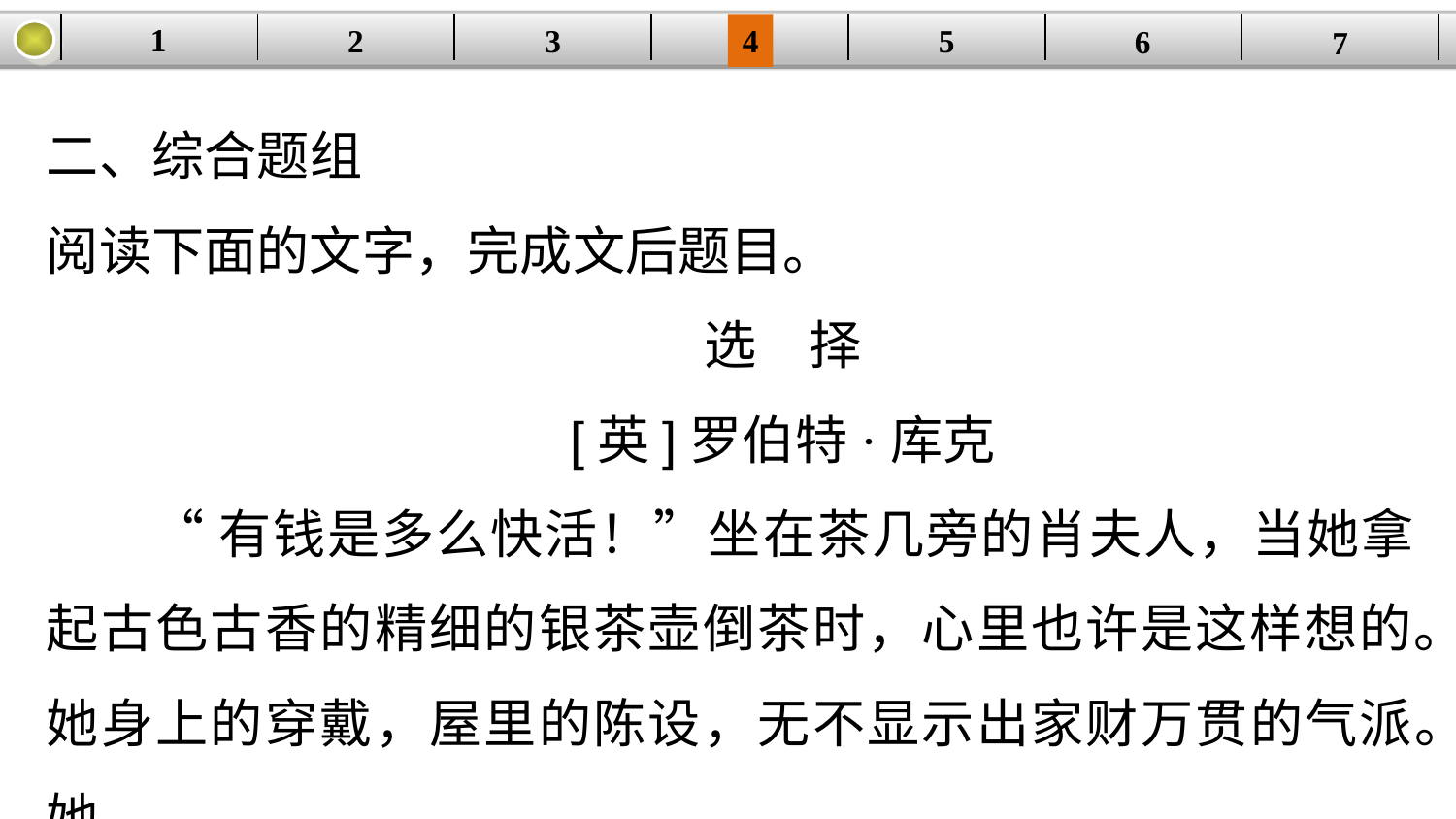

1
5
3
2
|  |  |  |  |  |  |  |
| --- | --- | --- | --- | --- | --- | --- |
4
6
7

二、综合题组
阅读下面的文字，完成文后题目。
选　择
[英]罗伯特·库克
“有钱是多么快活！”坐在茶几旁的肖夫人，当她拿起古色古香的精细的银茶壶倒茶时，心里也许是这样想的。她身上的穿戴，屋里的陈设，无不显示出家财万贯的气派。她